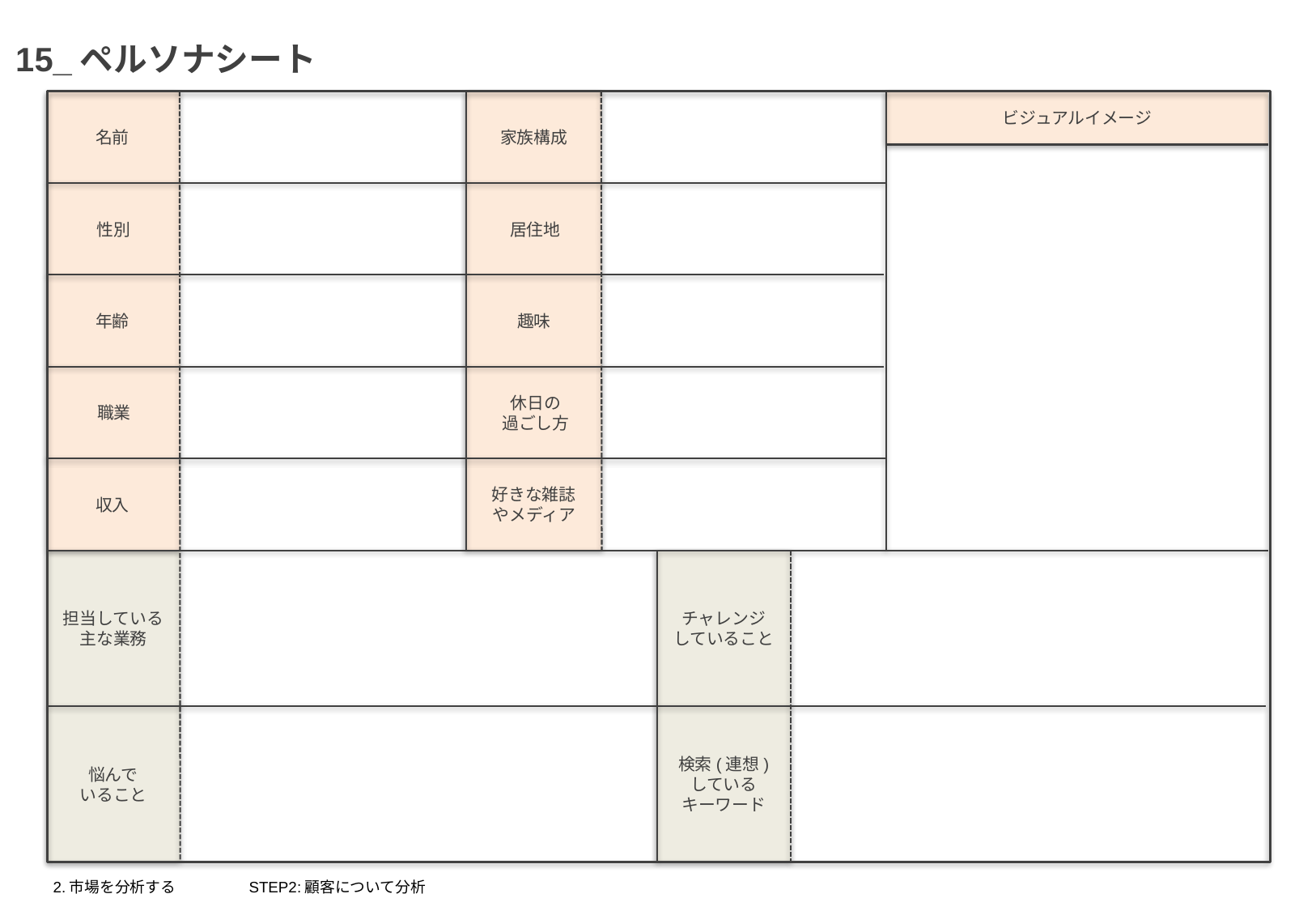

15_ペルソナシート

ビジュアルイメージ
名前
家族構成
性別
居住地
年齢
趣味
休日の
過ごし方
職業
好きな雑誌
やメディア
収入

担当している
主な業務
チャレンジ
していること
検索(連想)
している
キーワード
悩んで
いること
2.市場を分析する
STEP2:顧客について分析